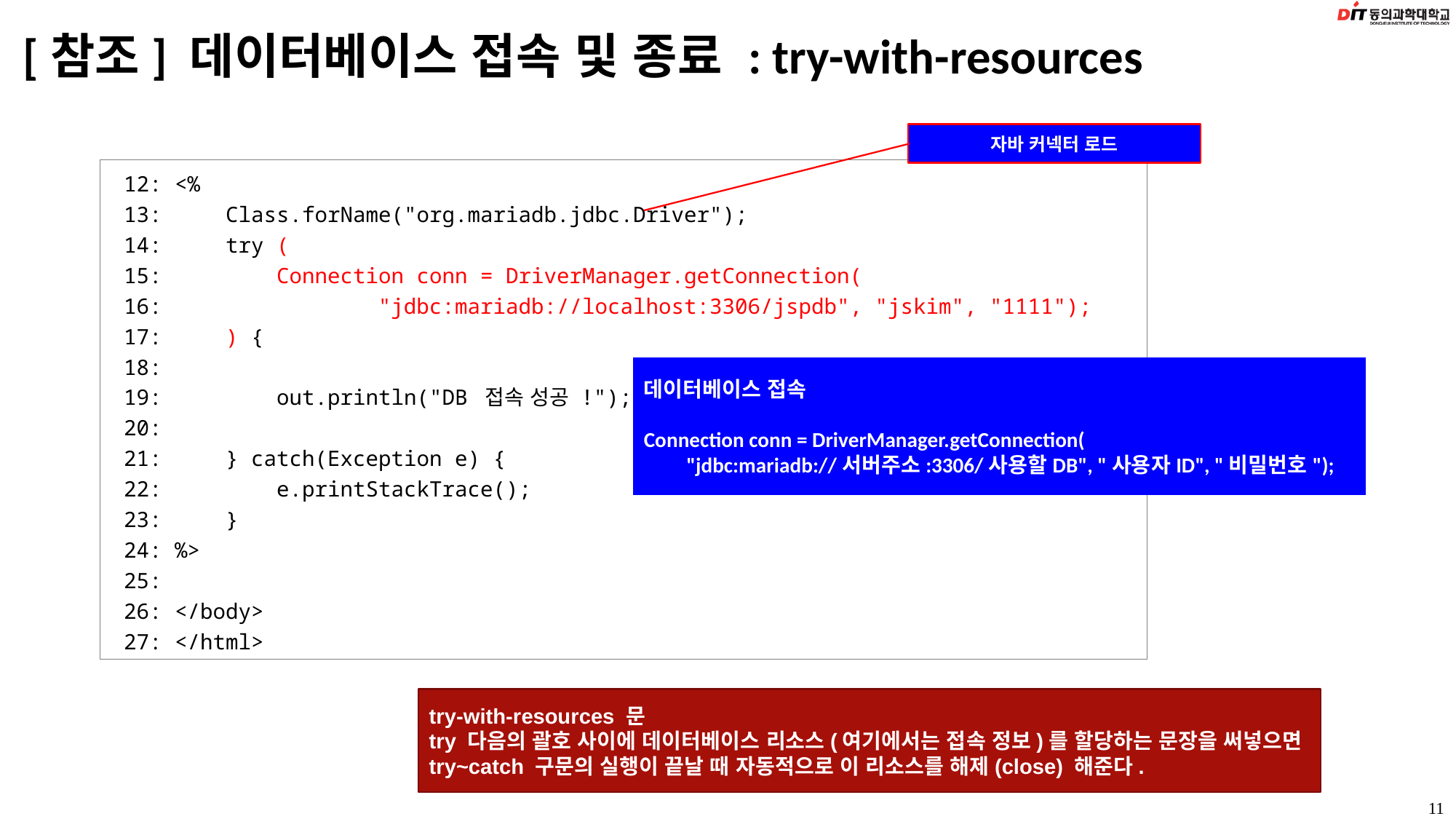

# [참조] 데이터베이스 접속 및 종료 : try-with-resources
자바 커넥터 로드
 12: <%
 13:     Class.forName("org.mariadb.jdbc.Driver");
 14:     try (
 15:         Connection conn = DriverManager.getConnection(
 16:                 "jdbc:mariadb://localhost:3306/jspdb", "jskim", "1111");
 17:     ) {
 18:
 19:         out.println("DB 접속 성공 !");
 20:
 21:     } catch(Exception e) {
 22:         e.printStackTrace();
 23:     }
 24: %>
 25:
 26: </body>
 27: </html>
데이터베이스 접속

Connection conn = DriverManager.getConnection(
         "jdbc:mariadb://서버주소:3306/사용할DB", "사용자ID", "비밀번호");
try-with-resources 문
try 다음의 괄호 사이에 데이터베이스 리소스(여기에서는 접속 정보)를 할당하는 문장을 써넣으면 try~catch 구문의 실행이 끝날 때 자동적으로 이 리소스를 해제(close) 해준다.
11